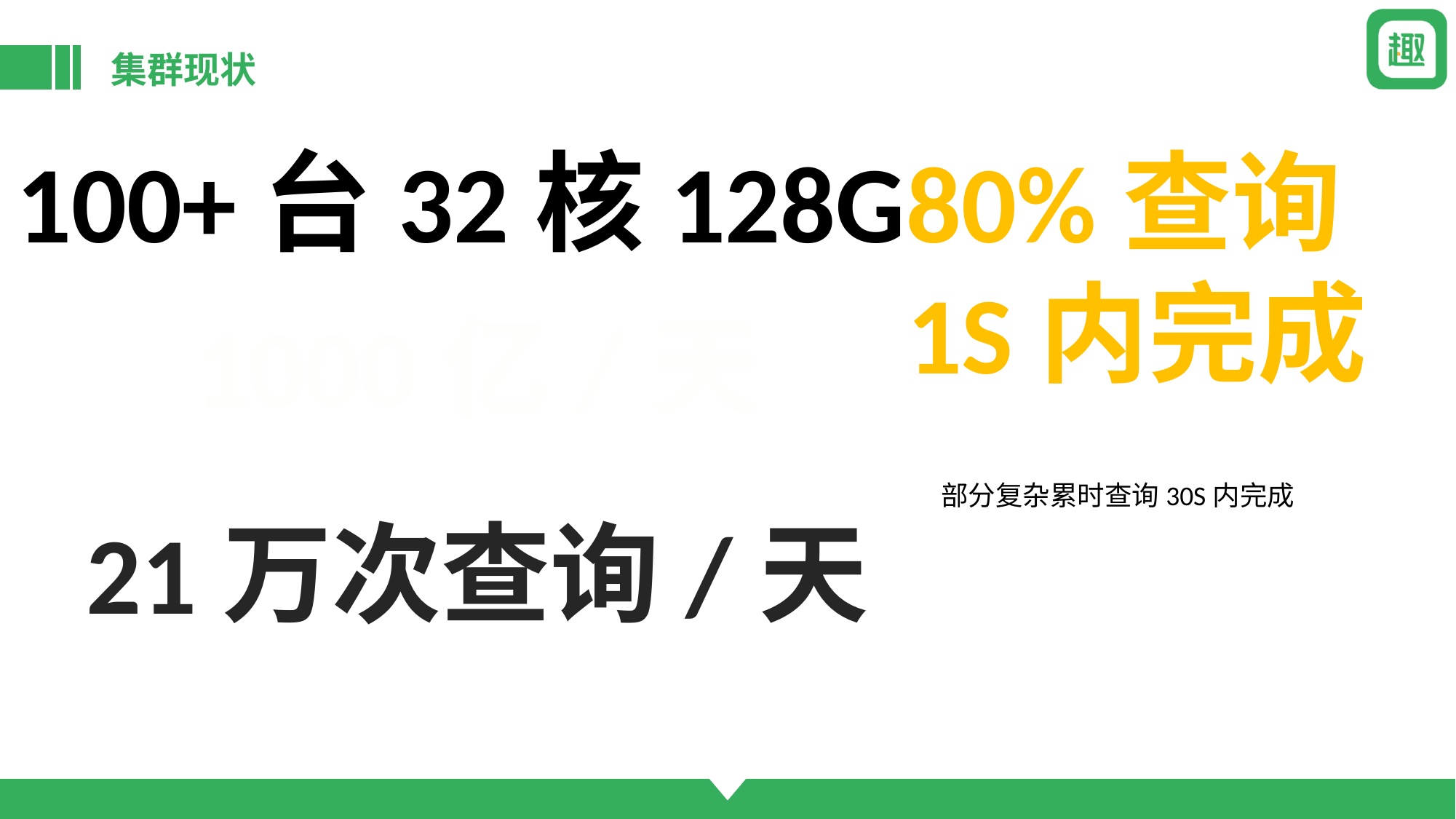

# 集群现状
100+台32核128G
80%查询1S内完成
1000亿/天
部分复杂累时查询30S内完成
21万次查询/天